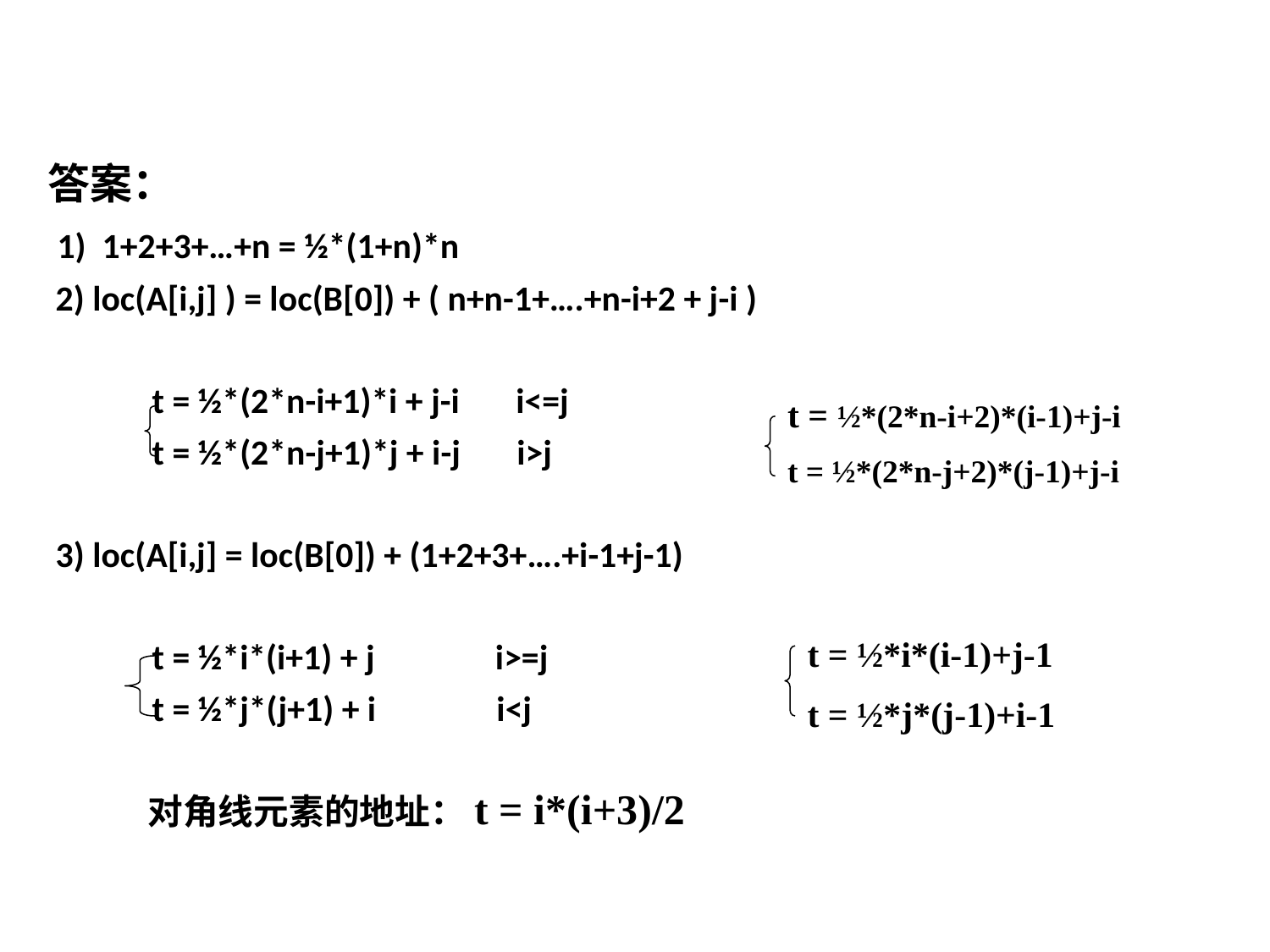

#
答案：
 1)  1+2+3+…+n = ½*(1+n)*n
 2) loc(A[i,j] ) = loc(B[0]) + ( n+n-1+….+n-i+2 + j-i )

             t = ½*(2*n-i+1)*i + j-i       i<=j
             t = ½*(2*n-j+1)*j + i-j       i>j

 3) loc(A[i,j] = loc(B[0]) + (1+2+3+….+i-1+j-1)

             t = ½*i*(i+1) + j               i>=j
             t = ½*j*(j+1) + i               i<j

t = ½*(2*n-i+2)*(i-1)+j-i
t = ½*(2*n-j+2)*(j-1)+j-i

t = ½*i*(i-1)+j-1
t = ½*j*(j-1)+i-1

对角线元素的地址：t = i*(i+3)/2